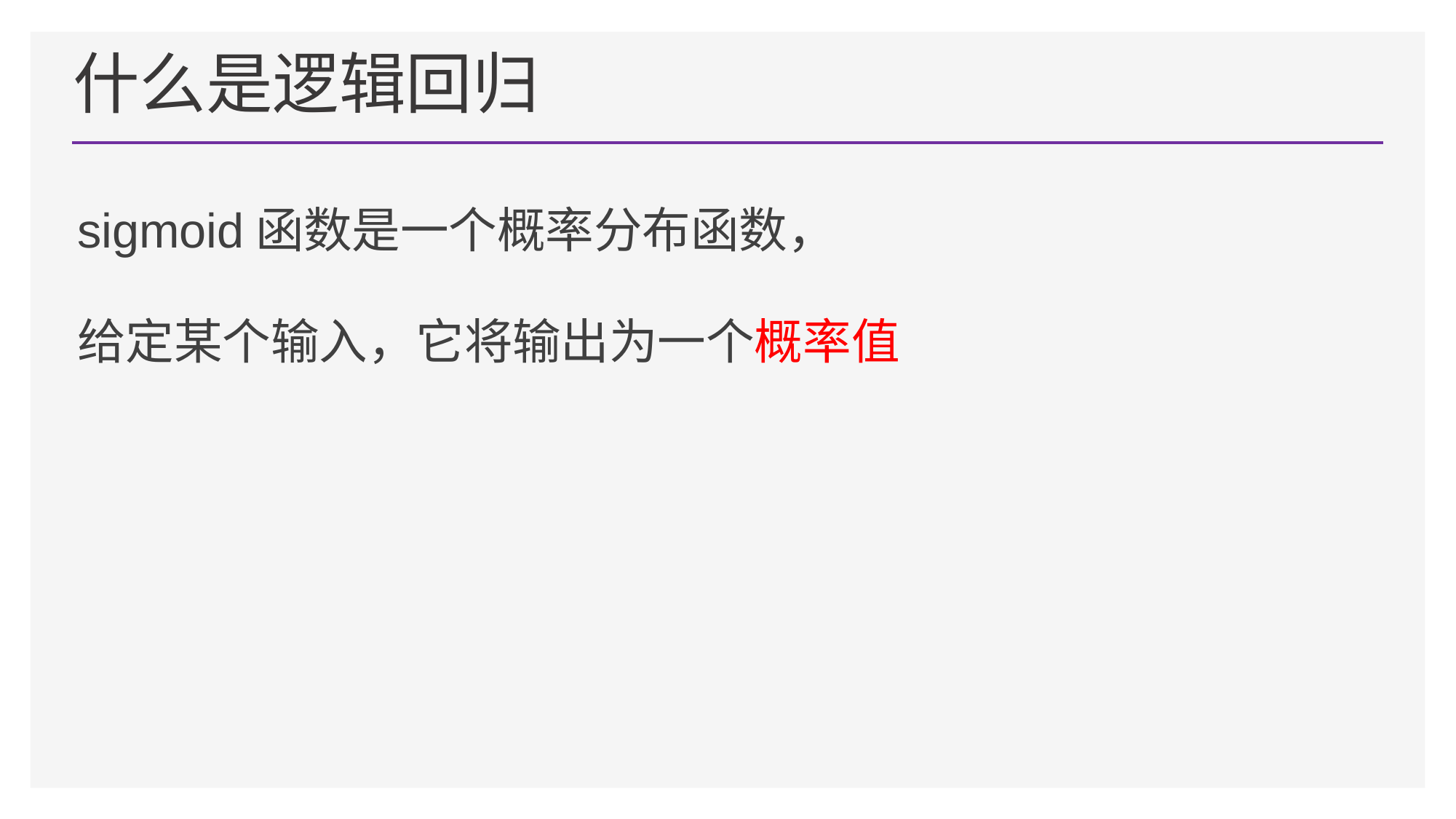

什么是逻辑回归
sigmoid函数是一个概率分布函数，
给定某个输入，它将输出为一个概率值